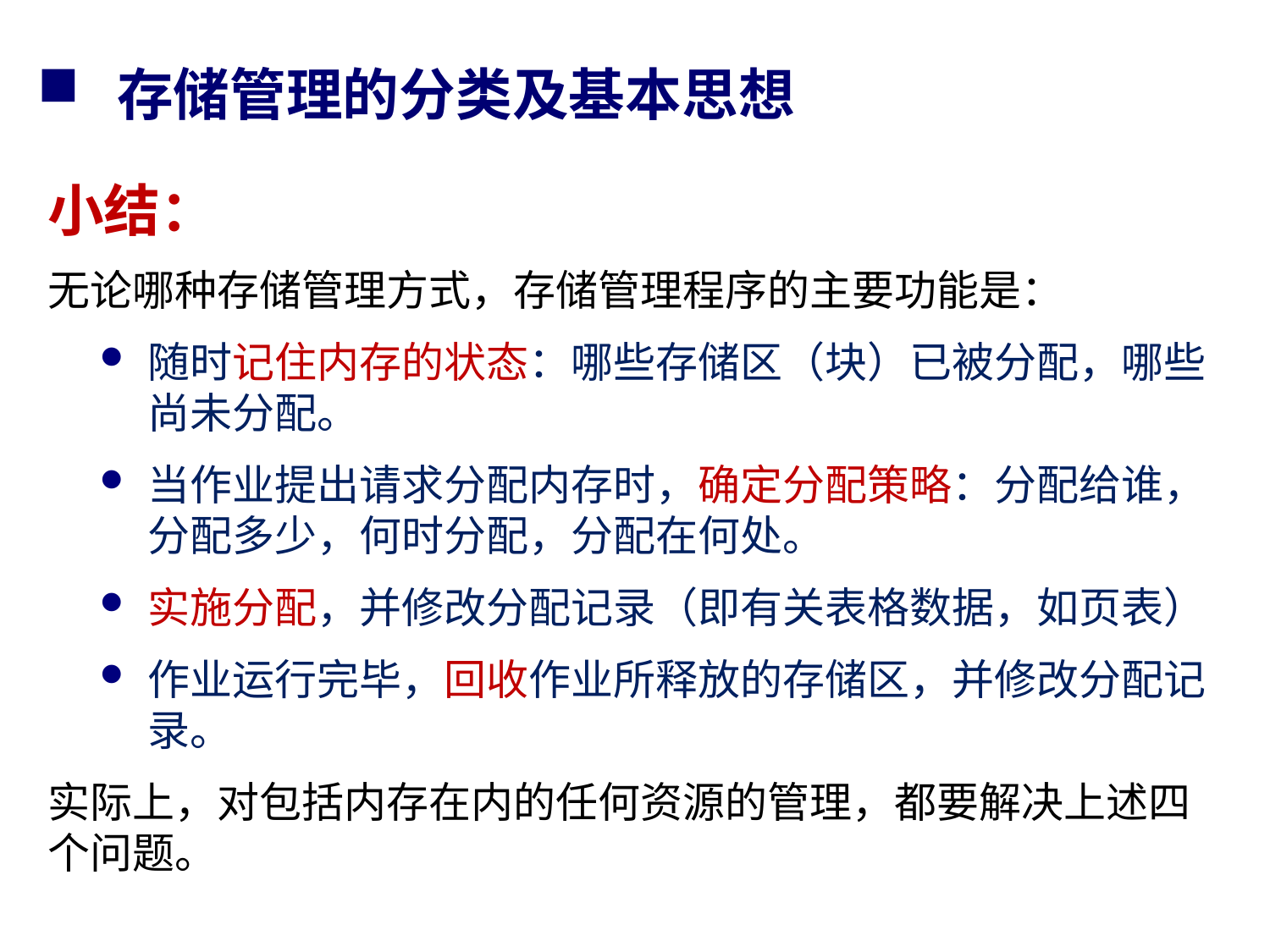

# 存储管理的分类及基本思想
小结：
无论哪种存储管理方式，存储管理程序的主要功能是：
随时记住内存的状态：哪些存储区（块）已被分配，哪些尚未分配。
当作业提出请求分配内存时，确定分配策略：分配给谁，分配多少，何时分配，分配在何处。
实施分配，并修改分配记录（即有关表格数据，如页表）
作业运行完毕，回收作业所释放的存储区，并修改分配记录。
实际上，对包括内存在内的任何资源的管理，都要解决上述四个问题。